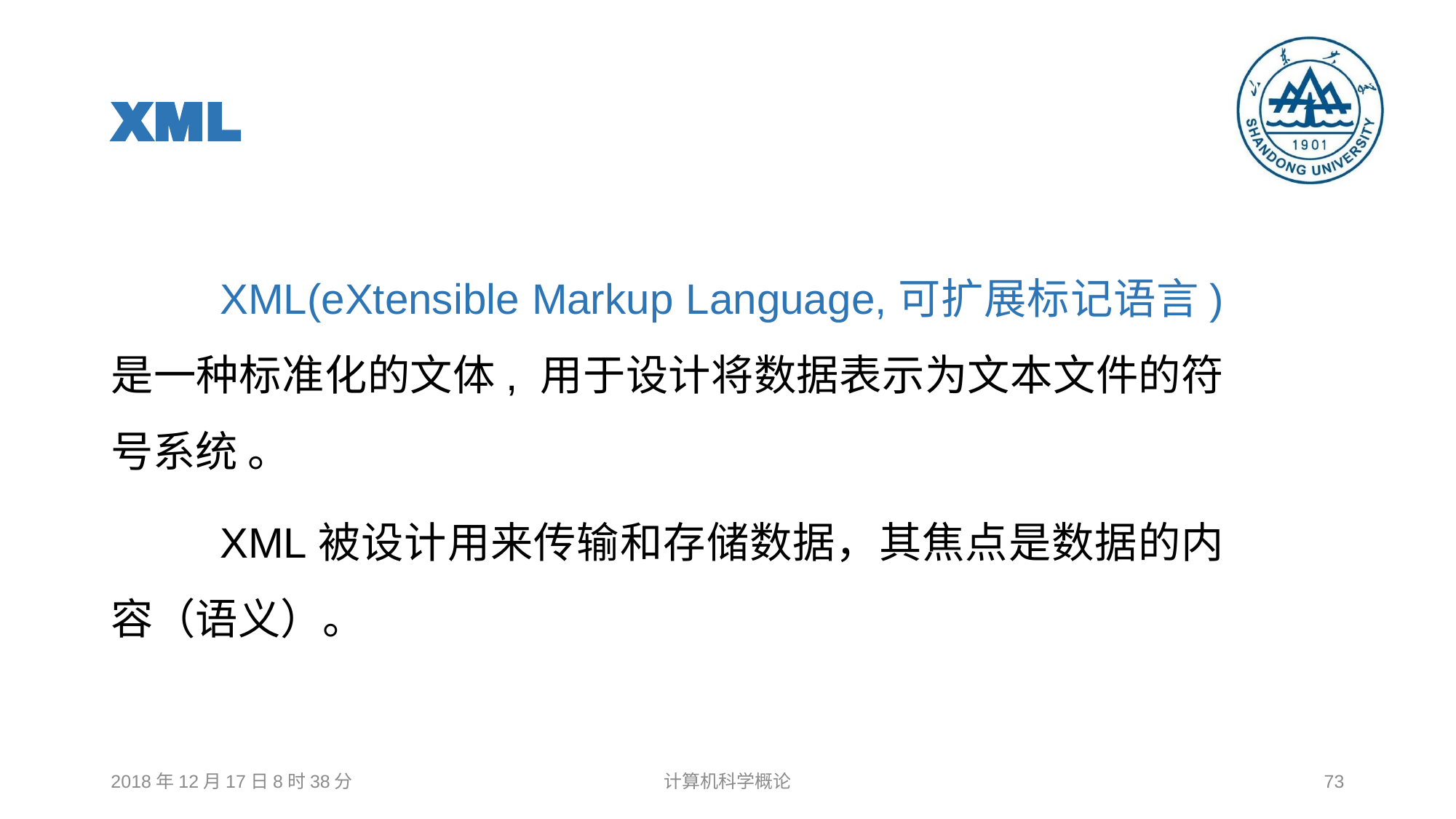

# XML
	XML(eXtensible Markup Language,可扩展标记语言) 是一种标准化的文体, 用于设计将数据表示为文本文件的符号系统 。
	XML被设计用来传输和存储数据，其焦点是数据的内容（语义）。
2018年12月17日8时38分
计算机科学概论
73